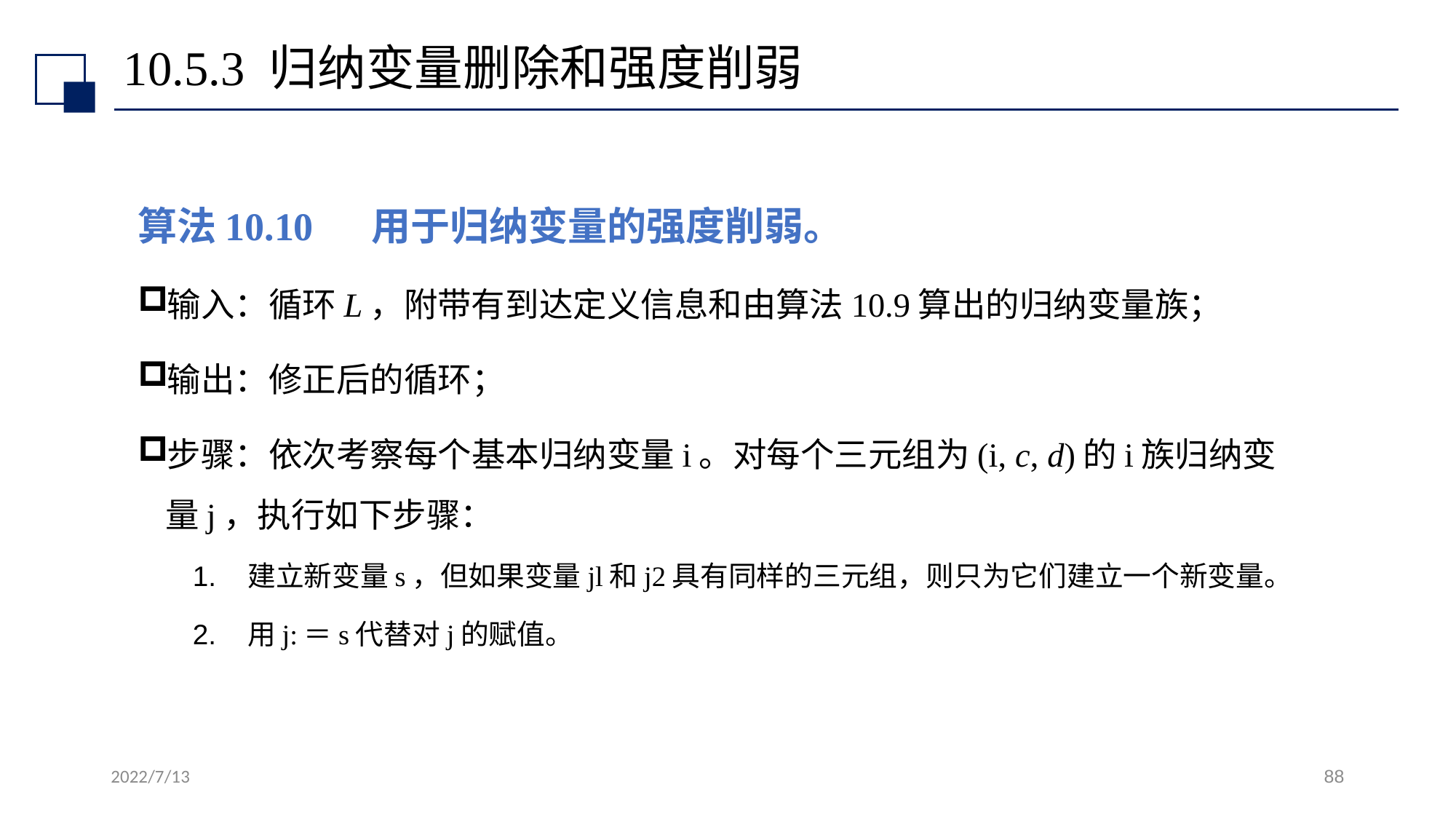

# 10.5.3 归纳变量删除和强度削弱
算法10.10     用于归纳变量的强度削弱。
输入：循环L，附带有到达定义信息和由算法10.9算出的归纳变量族；
输出：修正后的循环；
步骤：依次考察每个基本归纳变量i。对每个三元组为(i, c, d)的i族归纳变量j，执行如下步骤：
建立新变量s，但如果变量jl和j2具有同样的三元组，则只为它们建立一个新变量。
用j:＝s代替对j的赋值。
2022/7/13
88